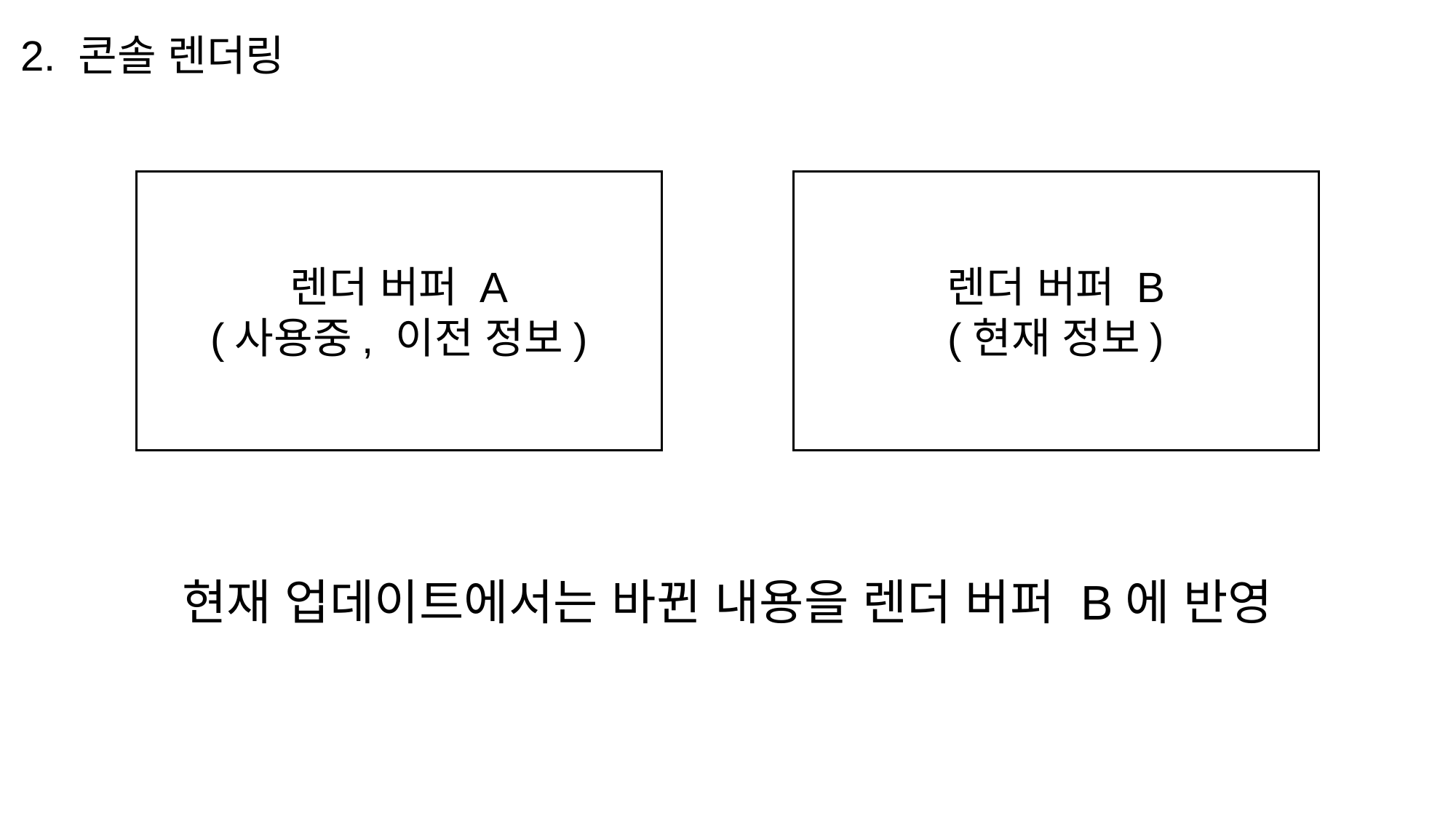

2. 콘솔 렌더링
렌더 버퍼 A
(사용중, 이전 정보)
렌더 버퍼 B
(현재 정보)
현재 업데이트에서는 바뀐 내용을 렌더 버퍼 B에 반영